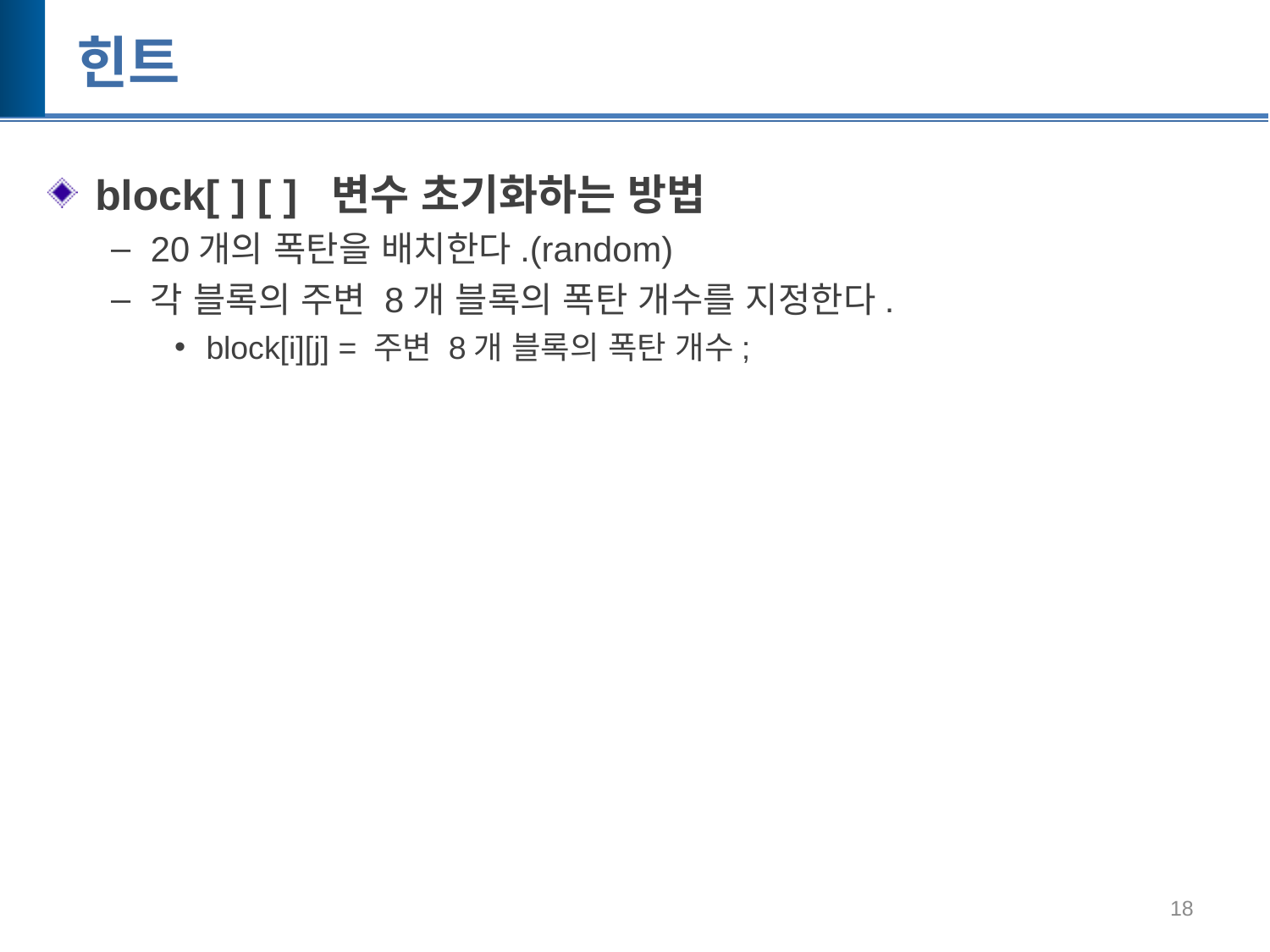

# 힌트
block[ ] [ ]  변수 초기화하는 방법
20개의 폭탄을 배치한다.(random)
각 블록의 주변 8개 블록의 폭탄 개수를 지정한다.
block[i][j] = 주변 8개 블록의 폭탄 개수;

18